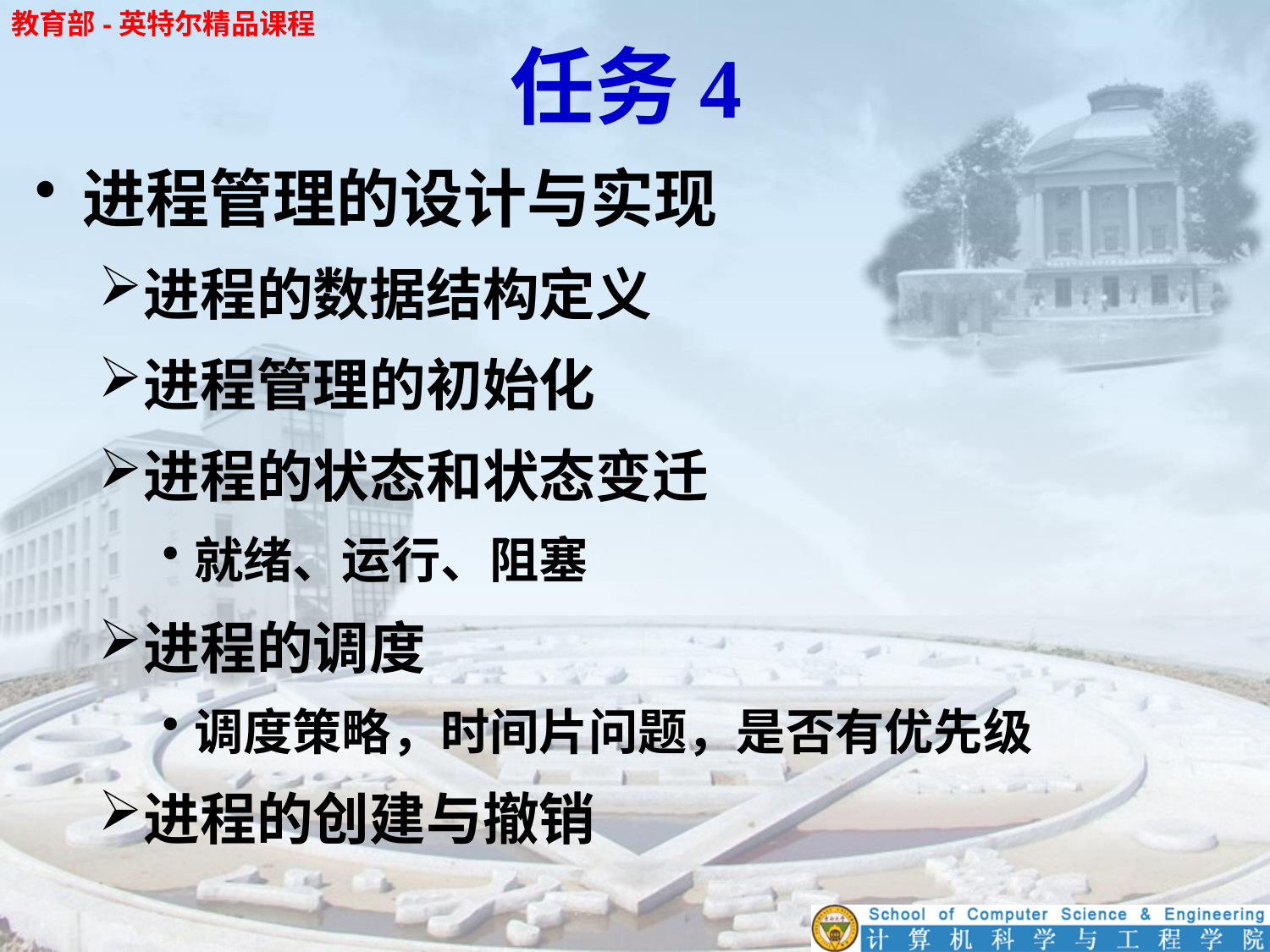

# 任务4
进程管理的设计与实现
进程的数据结构定义
进程管理的初始化
进程的状态和状态变迁
就绪、运行、阻塞
进程的调度
调度策略，时间片问题，是否有优先级
进程的创建与撤销